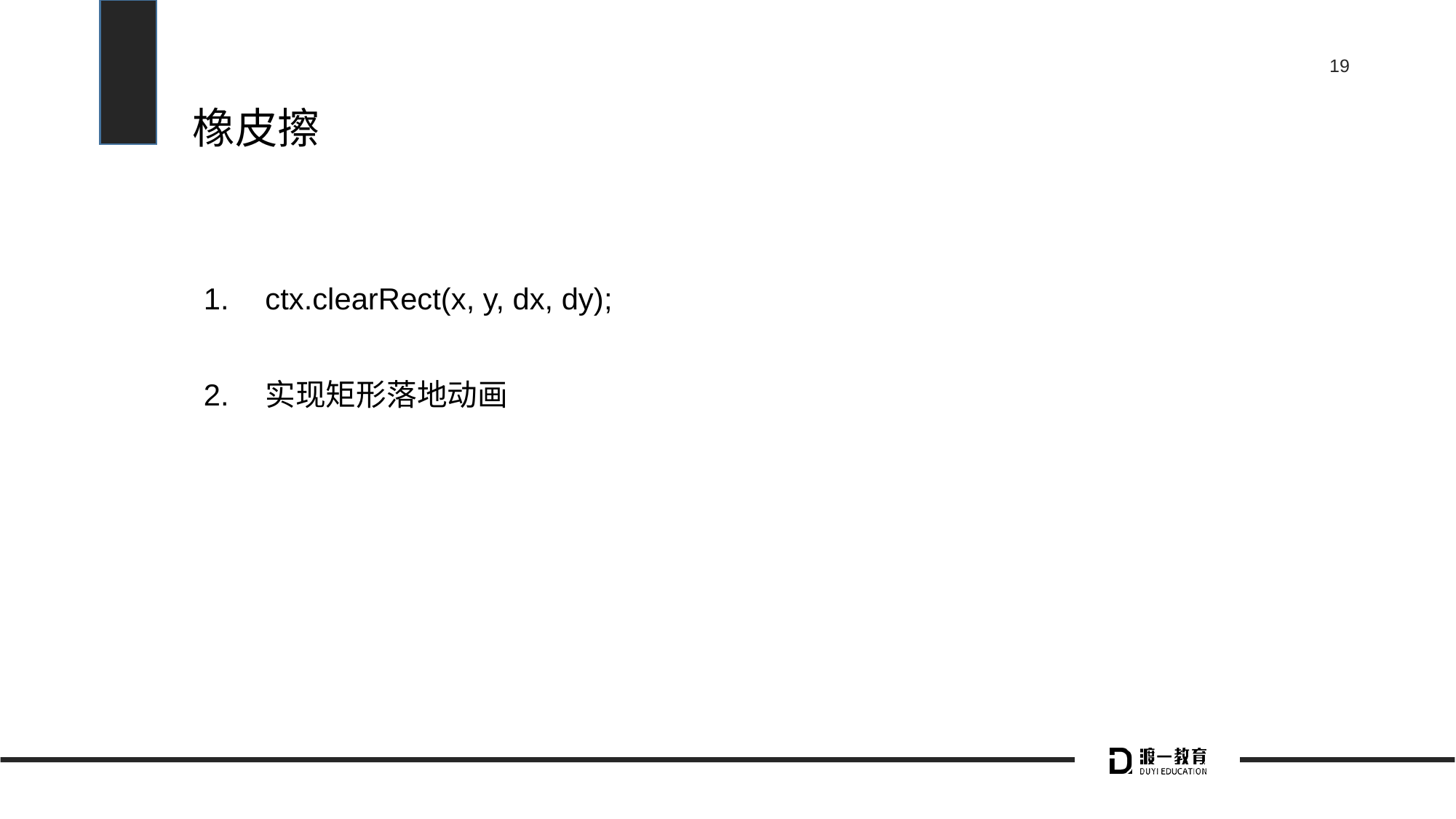

# 橡皮擦

ctx.clearRect(x, y, dx, dy);

实现矩形落地动画